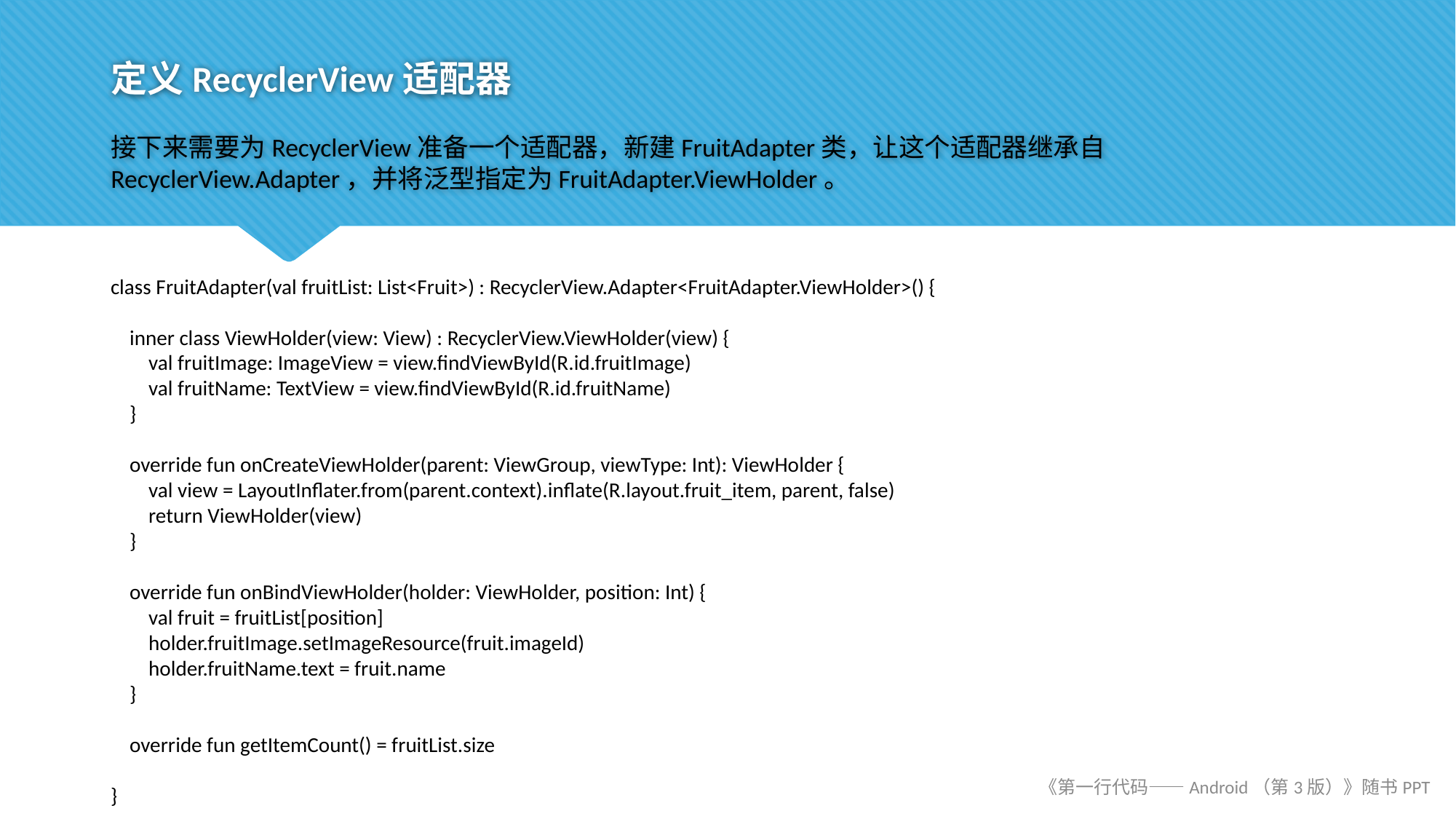

# 定义RecyclerView适配器
接下来需要为RecyclerView准备一个适配器，新建FruitAdapter类，让这个适配器继承自RecyclerView.Adapter，并将泛型指定为FruitAdapter.ViewHolder。
class FruitAdapter(val fruitList: List<Fruit>) : RecyclerView.Adapter<FruitAdapter.ViewHolder>() {

    inner class ViewHolder(view: View) : RecyclerView.ViewHolder(view) {
        val fruitImage: ImageView = view.findViewById(R.id.fruitImage)
        val fruitName: TextView = view.findViewById(R.id.fruitName)
    }

    override fun onCreateViewHolder(parent: ViewGroup, viewType: Int): ViewHolder {
        val view = LayoutInflater.from(parent.context).inflate(R.layout.fruit_item, parent, false)
        return ViewHolder(view)
    }

    override fun onBindViewHolder(holder: ViewHolder, position: Int) {
        val fruit = fruitList[position]
        holder.fruitImage.setImageResource(fruit.imageId)
        holder.fruitName.text = fruit.name
    }

    override fun getItemCount() = fruitList.size

}